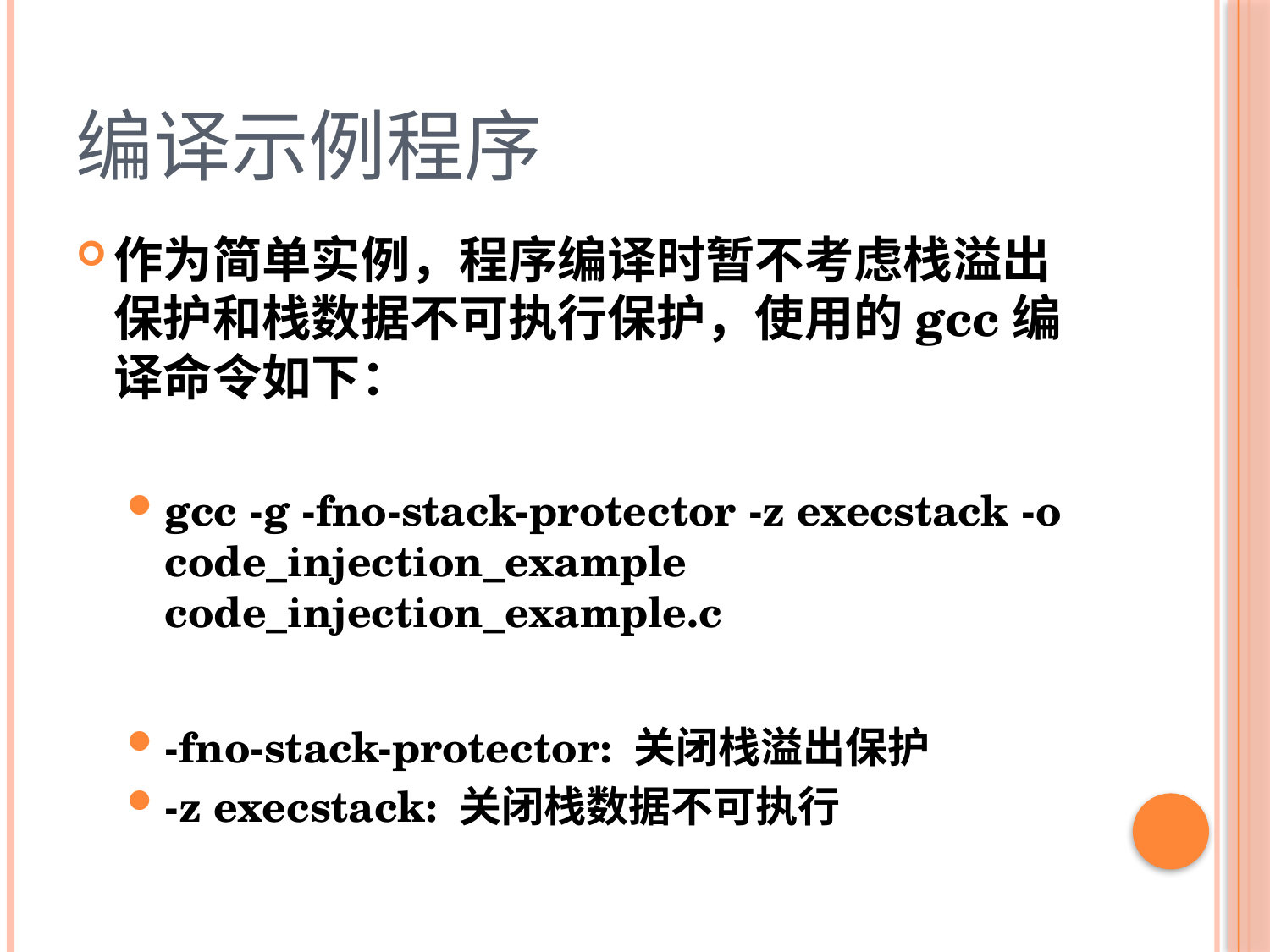

# 编译示例程序
作为简单实例，程序编译时暂不考虑栈溢出保护和栈数据不可执行保护，使用的gcc编译命令如下：

gcc -g -fno-stack-protector -z execstack -o code_injection_example code_injection_example.c

-fno-stack-protector: 关闭栈溢出保护
-z execstack: 关闭栈数据不可执行